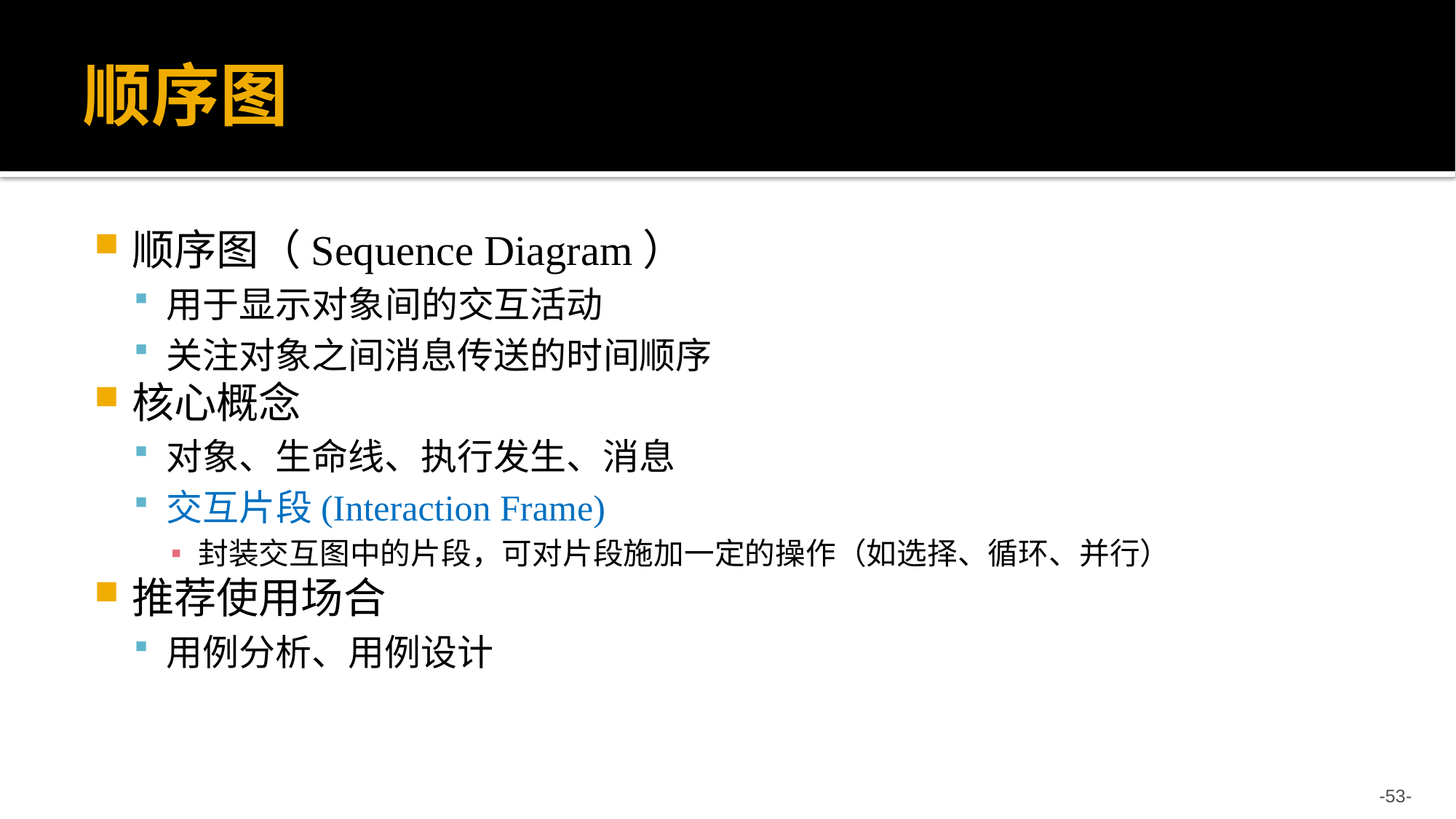

# 顺序图
顺序图（Sequence Diagram）
用于显示对象间的交互活动
关注对象之间消息传送的时间顺序
核心概念
对象、生命线、执行发生、消息
交互片段(Interaction Frame)
封装交互图中的片段，可对片段施加一定的操作（如选择、循环、并行）
推荐使用场合
用例分析、用例设计
-53-